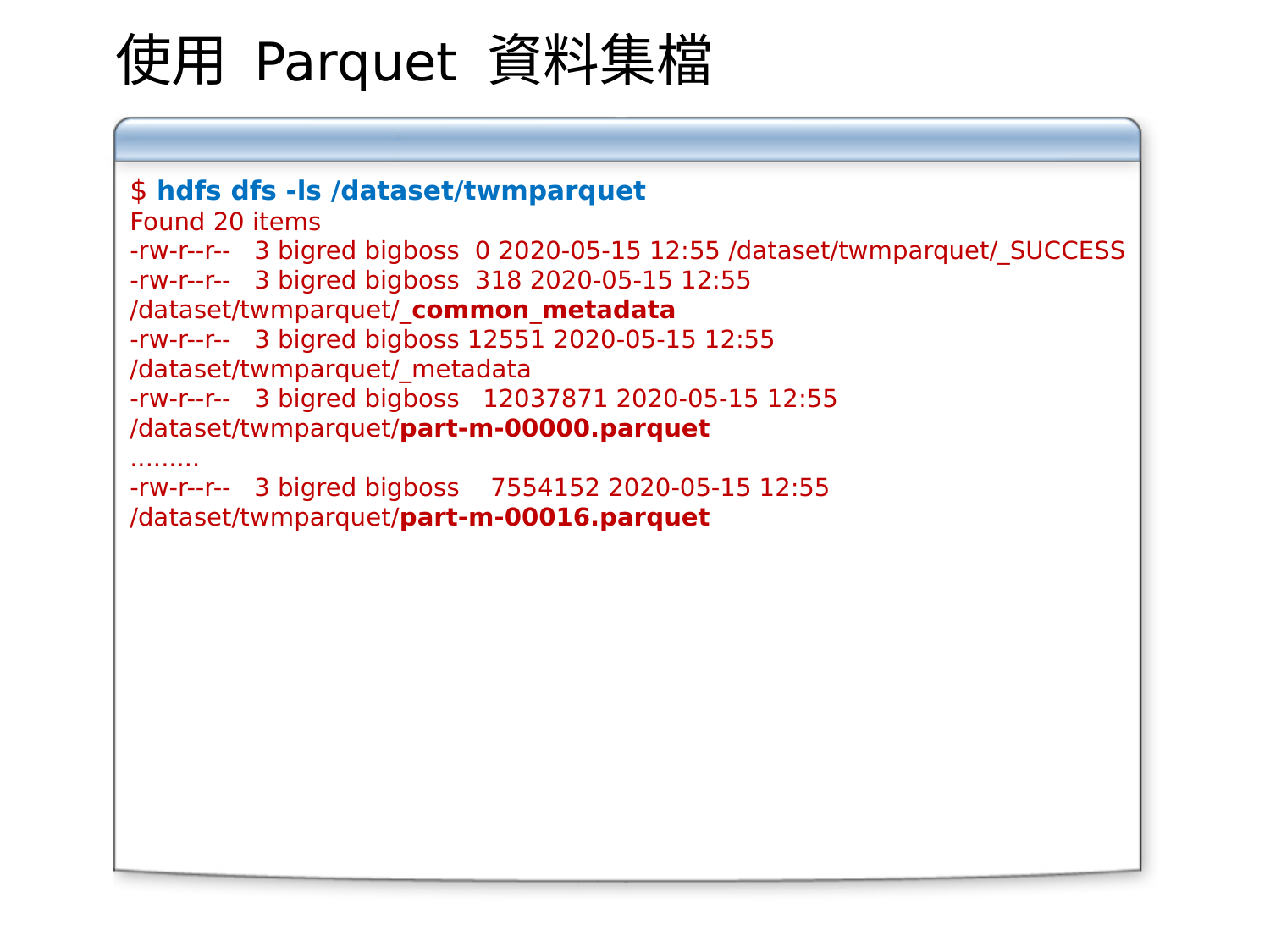

使用 Parquet 資料集檔
$ hdfs dfs -ls /dataset/twmparquet
Found 20 items
-rw-r--r--   3 bigred bigboss  0 2020-05-15 12:55 /dataset/twmparquet/_SUCCESS
-rw-r--r--   3 bigred bigboss  318 2020-05-15 12:55 /dataset/twmparquet/_common_metadata
-rw-r--r--   3 bigred bigboss 12551 2020-05-15 12:55 /dataset/twmparquet/_metadata
-rw-r--r--   3 bigred bigboss   12037871 2020-05-15 12:55 /dataset/twmparquet/part-m-00000.parquet
.........
-rw-r--r--   3 bigred bigboss    7554152 2020-05-15 12:55 /dataset/twmparquet/part-m-00016.parquet